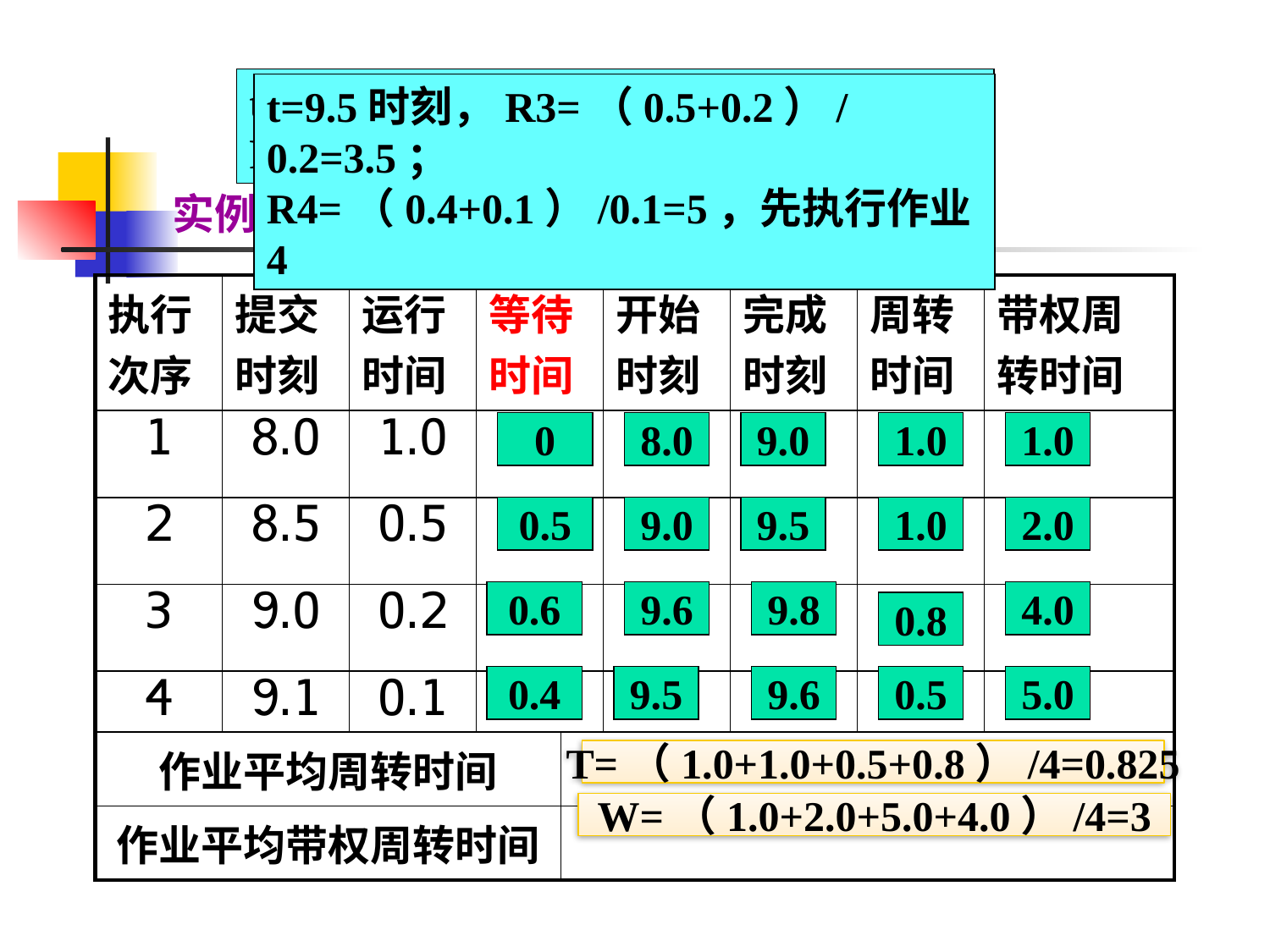

实例
t=9.0时刻，R2=（0.5+0.5）/0.5=2；
R3=（0+0.2）/0.2=1，先执行作业2
t=9.5时刻，R3=（0.5+0.2）/0.2=3.5；
R4=（0.4+0.1）/0.1=5，先执行作业4
| 执行次序 | 提交时刻 | 运行时间 | 等待时间 |  | 开始时刻 | 完成时刻 | 周转时间 | 带权周转时间 |
| --- | --- | --- | --- | --- | --- | --- | --- | --- |
| 1 | 8.0 | 1.0 |  |  |  |  |  |  |
| 2 | 8.5 | 0.5 |  |  |  |  |  |  |
| 3 | 9.0 | 0.2 |  |  |  |  |  |  |
| 4 | 9.1 | 0.1 |  |  |  |  |  |  |
| 作业平均周转时间 |  |  |  |  |  |  |  |  |
| 作业平均带权周转时间 |  |  |  |  |  |  |  |  |
0
8.0
9.0
1.0
1.0
0.5
9.0
9.5
1.0
2.0
0.6
9.6
9.8
4.0
0.8
0.4
9.5
9.6
0.5
5.0
T=（1.0+1.0+0.5+0.8）/4=0.825
W=（1.0+2.0+5.0+4.0）/4=3